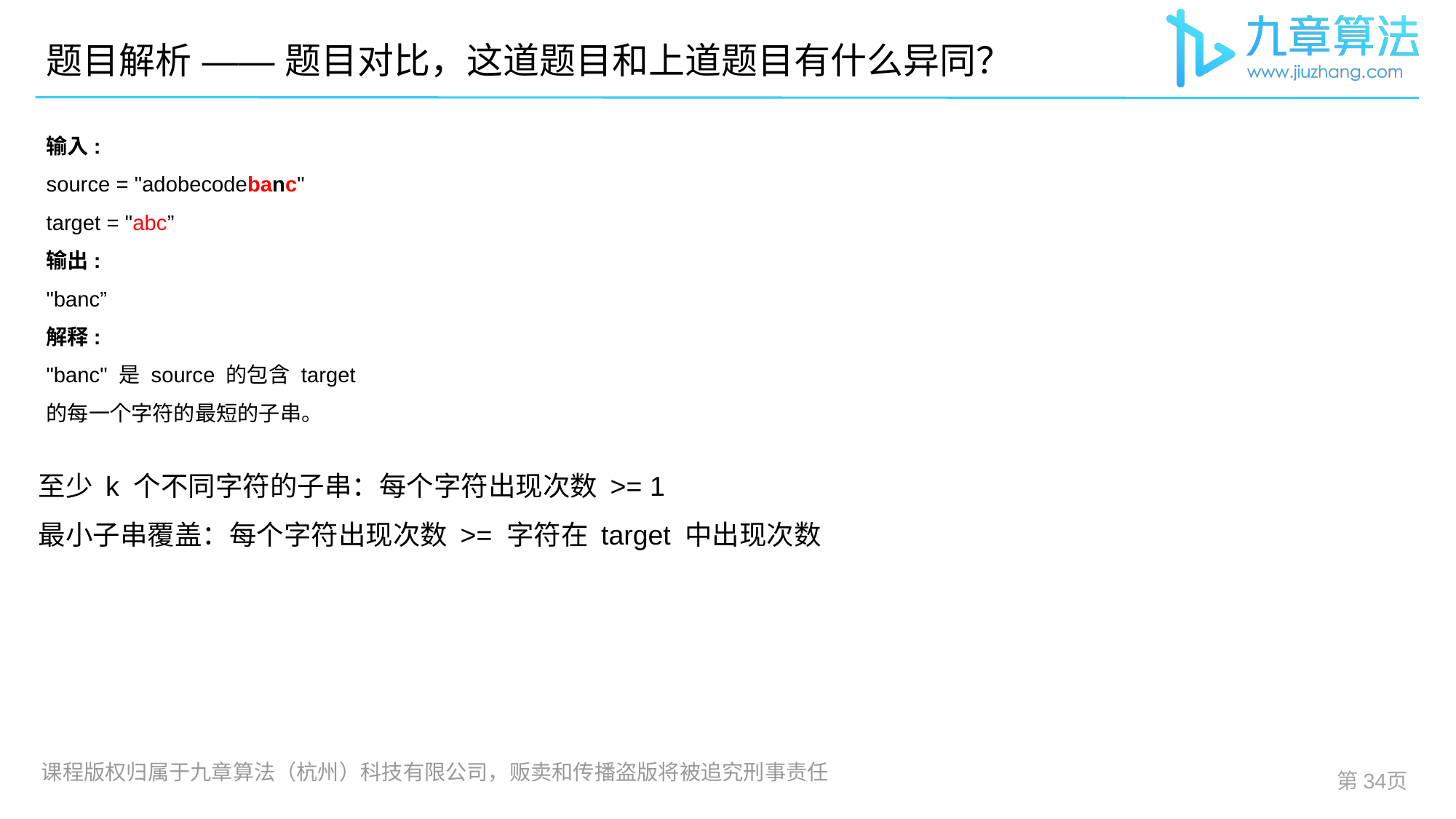

# 题目解析 —— 题目对比，这道题目和上道题目有什么异同？
输入:
source = "adobecodebanc"
target = "abc”
输出:
"banc”
解释:
"banc" 是 source 的包含 target 的每一个字符的最短的子串。
至少 k 个不同字符的子串：每个字符出现次数 >= 1
最小子串覆盖：每个字符出现次数 >= 字符在 target 中出现次数
第34页